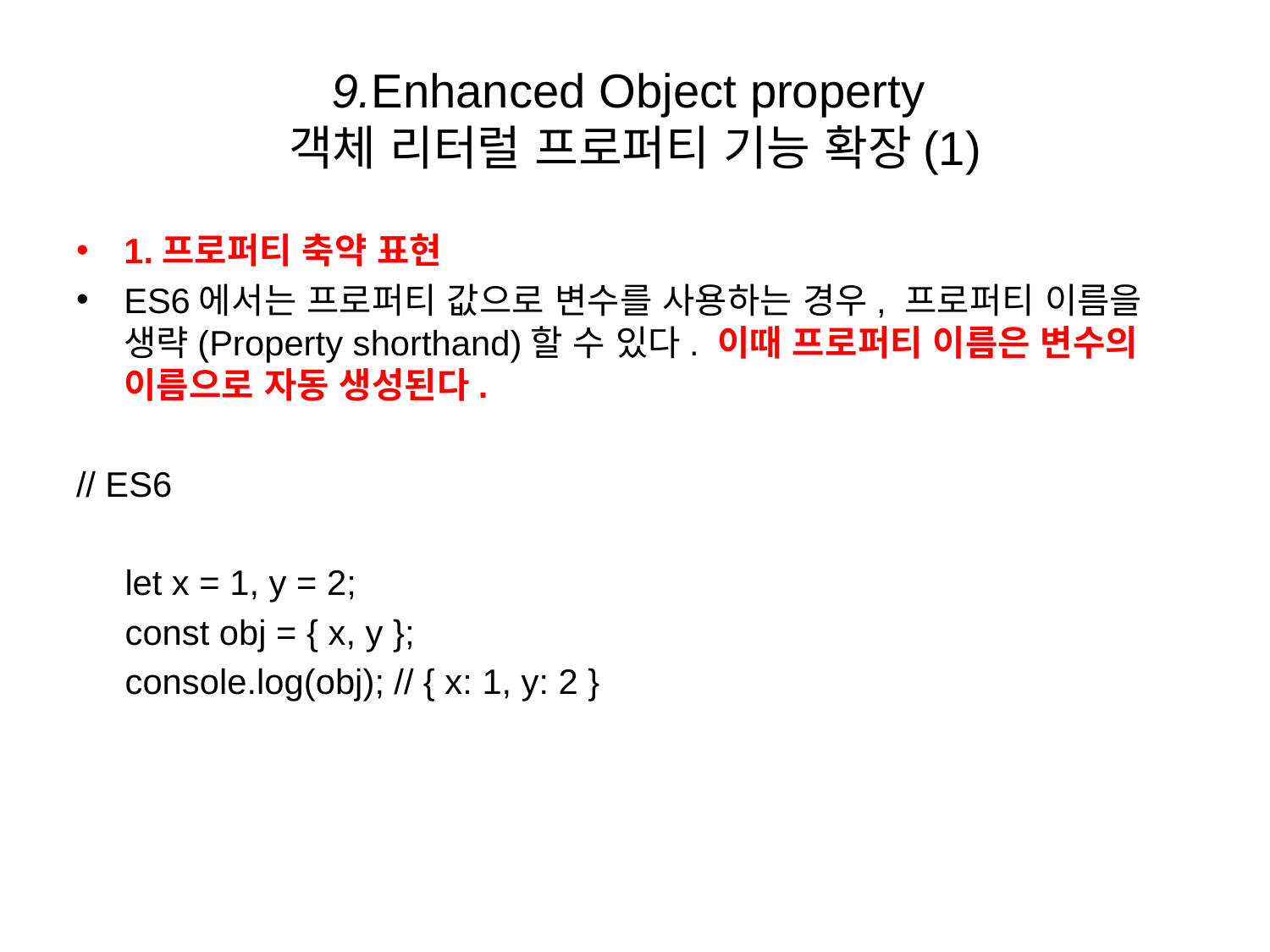

# 9.Enhanced Object property 객체 리터럴 프로퍼티 기능 확장(1)
1.프로퍼티 축약 표현
ES6에서는 프로퍼티 값으로 변수를 사용하는 경우, 프로퍼티 이름을 생략(Property shorthand)할 수 있다. 이때 프로퍼티 이름은 변수의 이름으로 자동 생성된다.

// ES6

     let x = 1, y = 2;
     const obj = { x, y };
     console.log(obj); // { x: 1, y: 2 }